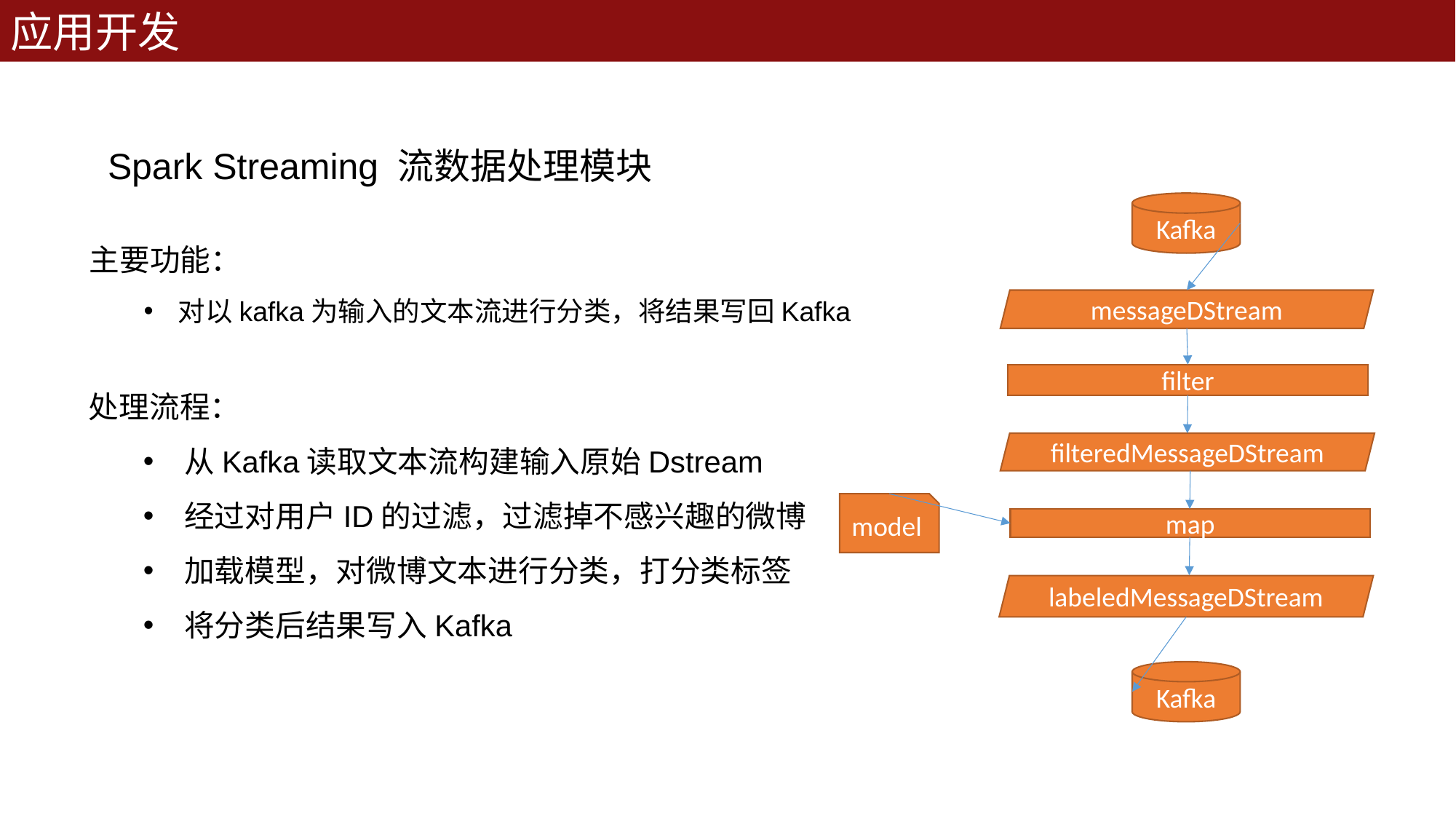

应用开发
Spark Streaming 流数据处理模块
Kafka
messageDStream
filter
filteredMessageDStream
model
map
labeledMessageDStream
Kafka
主要功能：
对以kafka为输入的文本流进行分类，将结果写回Kafka
处理流程：
从Kafka读取文本流构建输入原始Dstream
经过对用户ID的过滤，过滤掉不感兴趣的微博
加载模型，对微博文本进行分类，打分类标签
将分类后结果写入Kafka